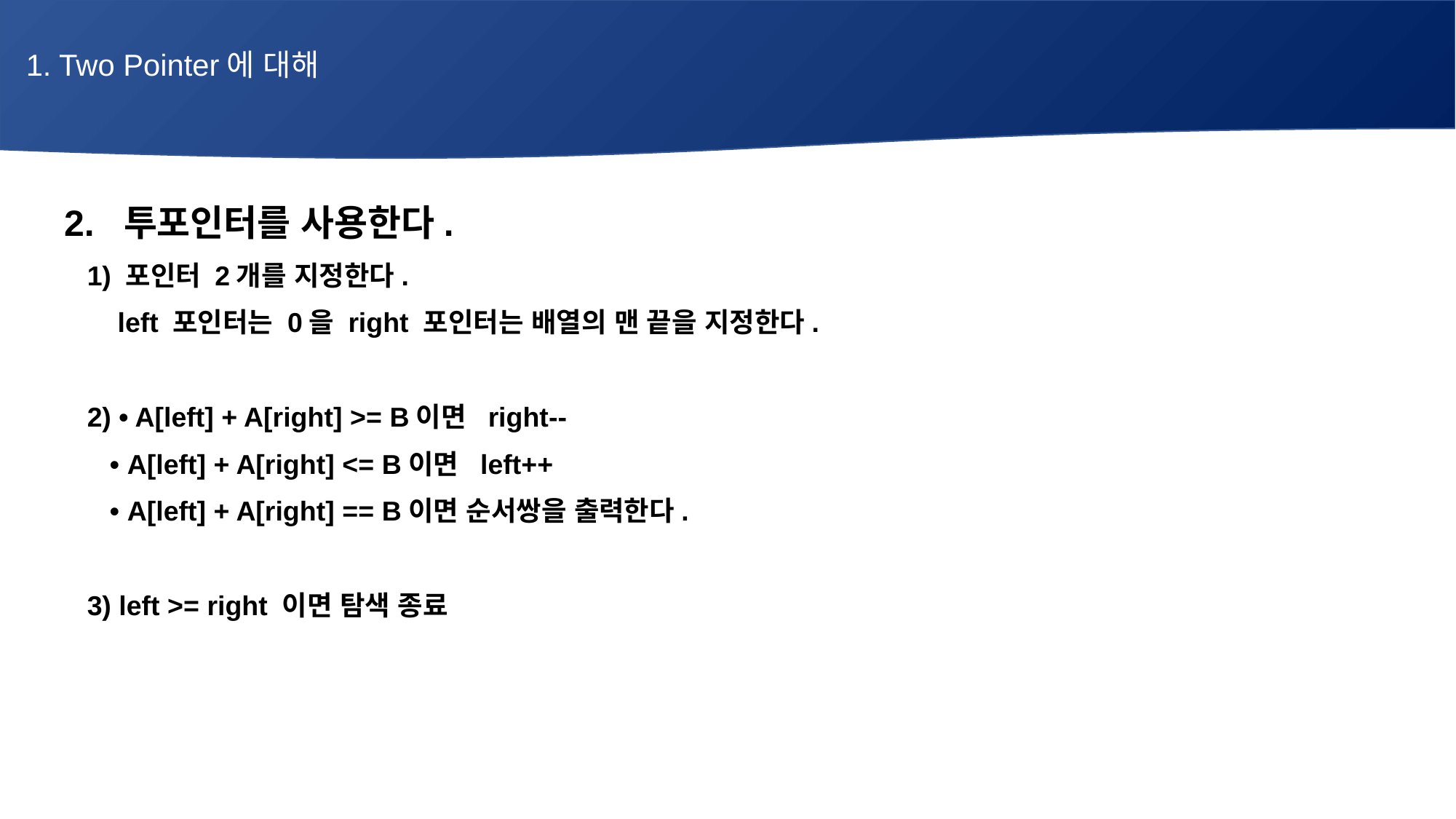

1. Two Pointer에 대해
# 매주 1 과제 LV2
2.  투포인터를 사용한다.
   1) 포인터 2개를 지정한다.
       left 포인터는 0을 right 포인터는 배열의 맨 끝을 지정한다.

   2) • A[left] + A[right] >= B이면  right--
      • A[left] + A[right] <= B이면  left++
      • A[left] + A[right] == B이면 순서쌍을 출력한다.

   3) left >= right 이면 탐색 종료